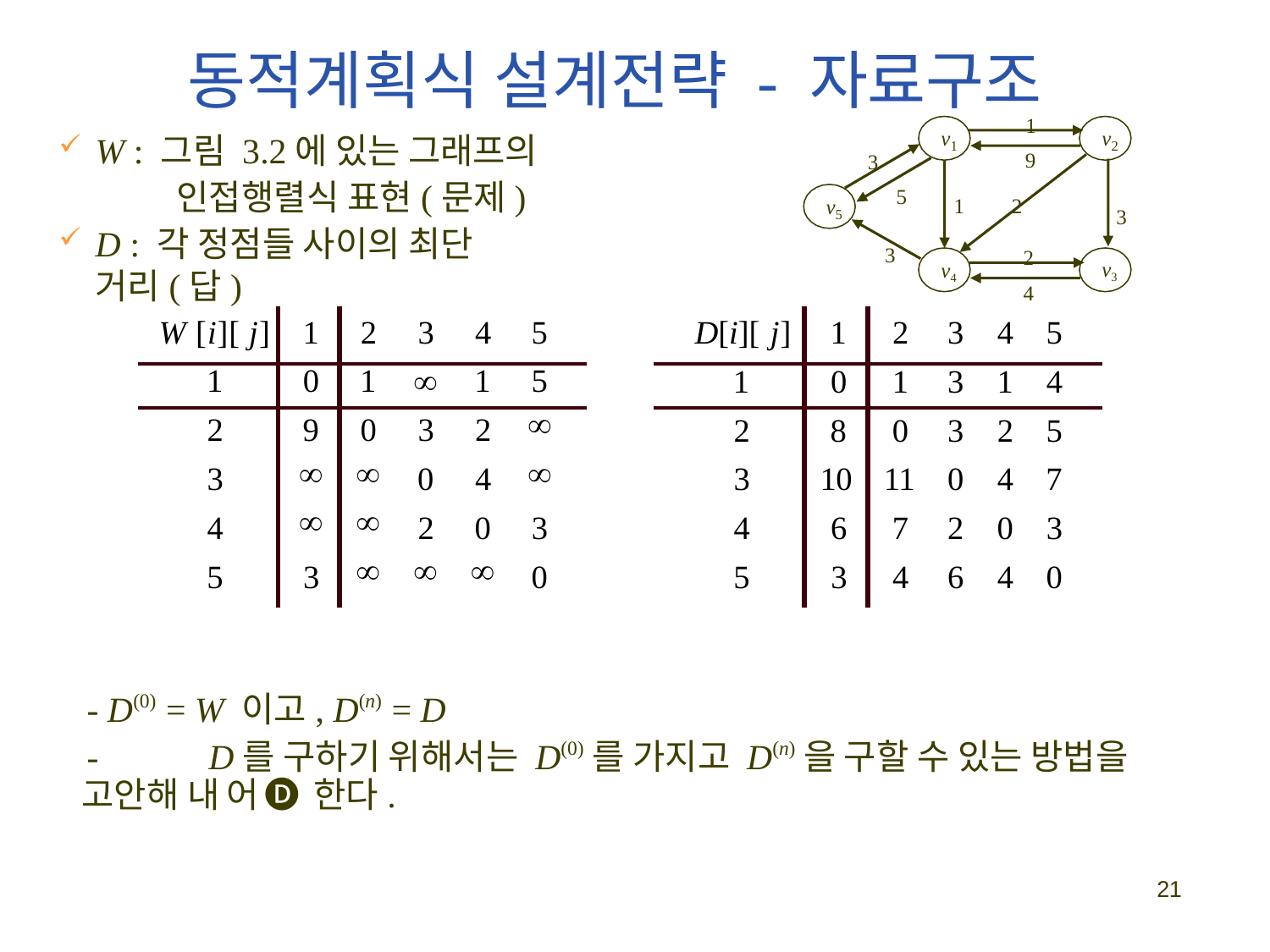

# 동적계획식 설계전략 - 자료구조
1
9

W : 그림 3.2에 있는 그래프의 	인접행렬식 표현(문제)
D : 각 정점들 사이의 최단 거리(답)
v
v

2
1
3
5

1
2
v
3
5
2
4
3

v3
v4
| W [i][ j] | 1 | 2 | 3 | 4 | 5 |  | D[i][ j] | 1 | 2 | 3 | 4 | 5 |
| --- | --- | --- | --- | --- | --- | --- | --- | --- | --- | --- | --- | --- |
| 1 | 0 | 1 | ∞ | 1 | 5 |  | 1 | 0 | 1 | 3 | 1 | 4 |
| 2 | 9 | 0 | 3 | 2 | ∞ |  | 2 | 8 | 0 | 3 | 2 | 5 |
| 3 | ∞ | ∞ | 0 | 4 | ∞ |  | 3 | 10 | 11 | 0 | 4 | 7 |
| 4 | ∞ | ∞ | 2 | 0 | 3 |  | 4 | 6 | 7 | 2 | 0 | 3 |
| 5 | 3 | ∞ | ∞ | ∞ | 0 |  | 5 | 3 | 4 | 6 | 4 | 0 |
- D(0) = W 이고, D(n) = D
-	D를 구하기 위해서는 D(0)를 가지고 D(n)을 구할 수 있는 방법을 고안해 내 어🅓 한다.
21